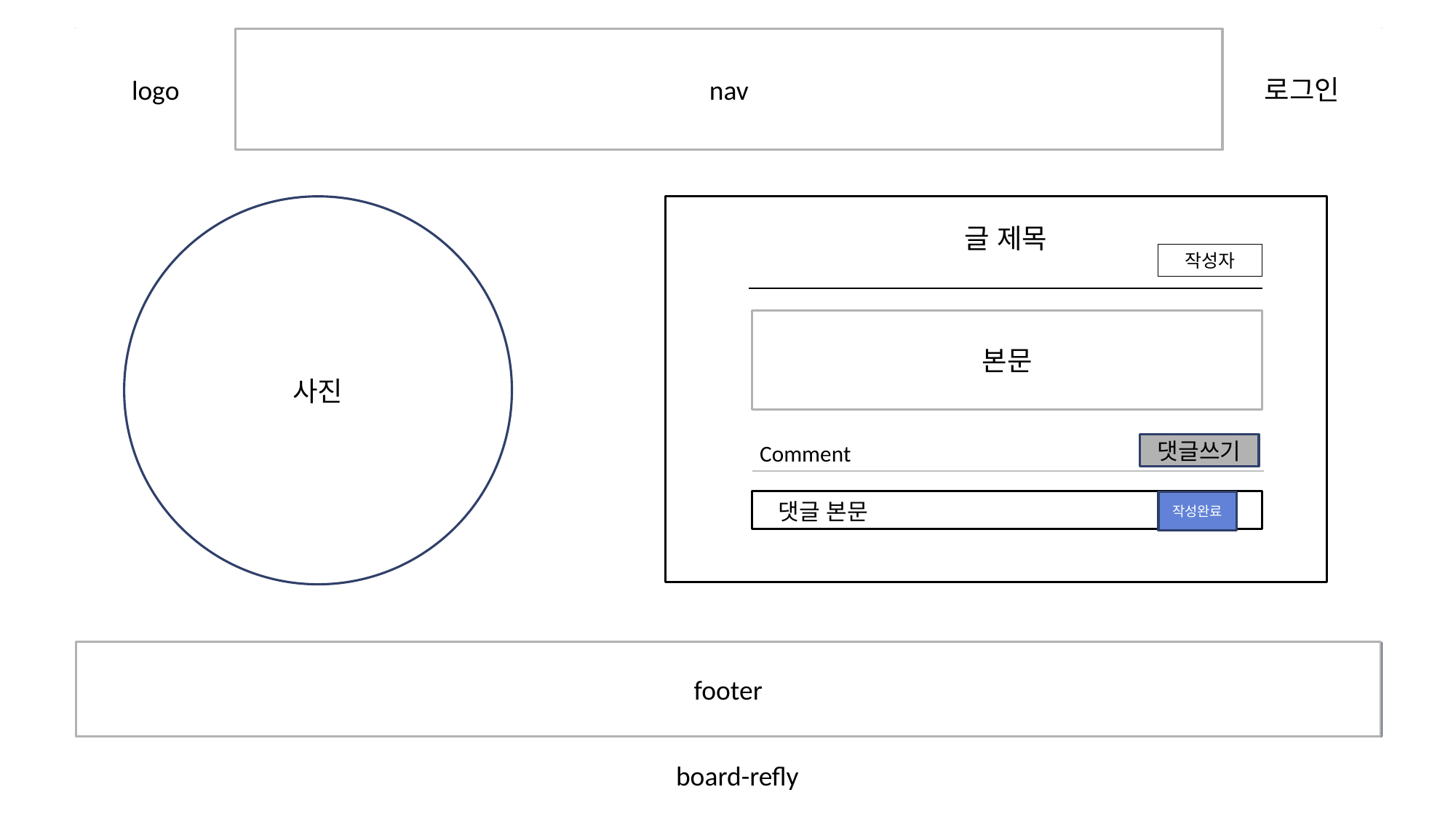

inner
header
logo
nav
로그인
Visual
new Board(5개)
사진

글 제목
작성자
본문
Comment
댓글쓰기

댓글 본문
작성완료
footer
board-refly